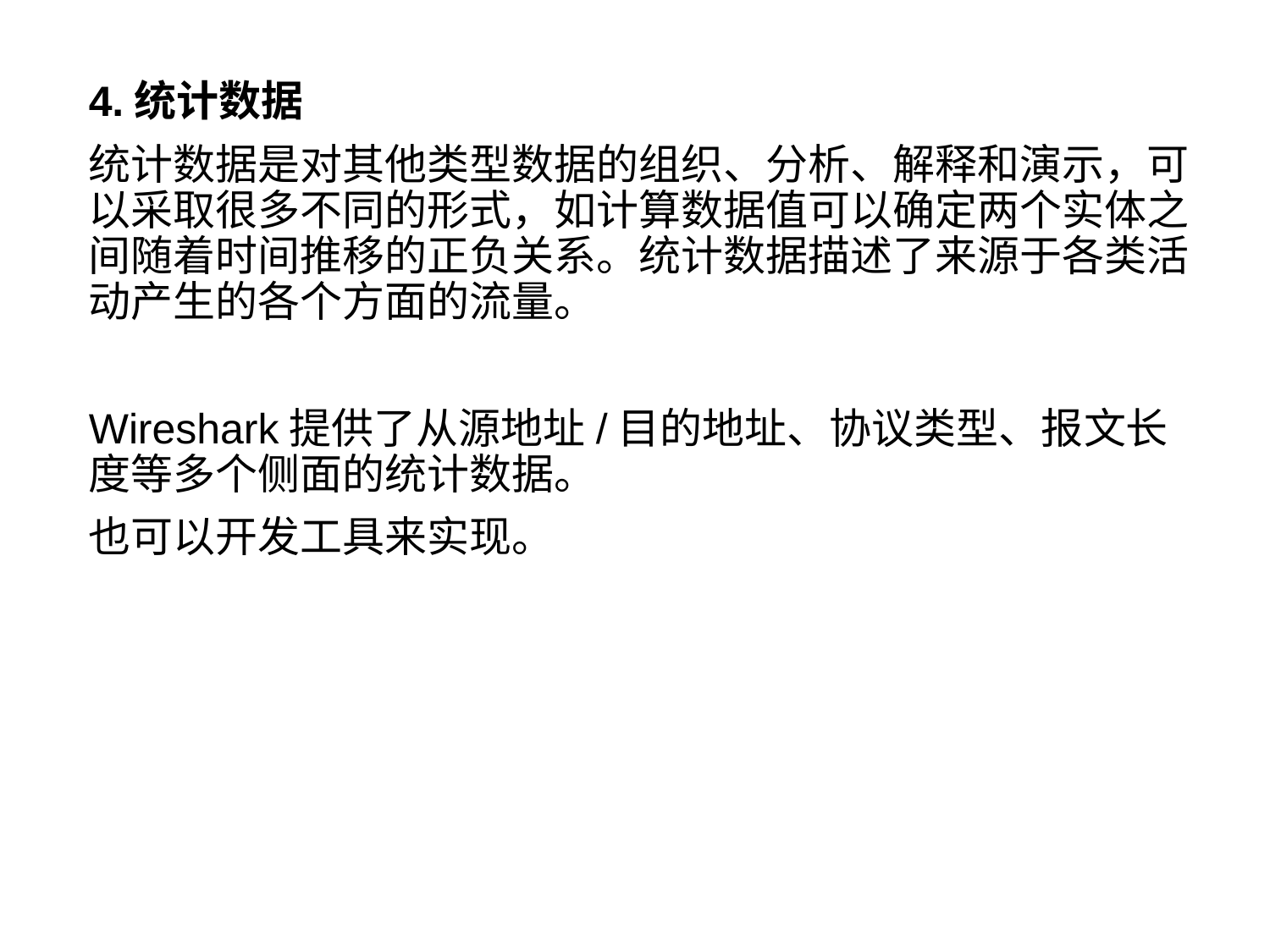

4.统计数据
统计数据是对其他类型数据的组织、分析、解释和演示，可以采取很多不同的形式，如计算数据值可以确定两个实体之间随着时间推移的正负关系。统计数据描述了来源于各类活动产生的各个方面的流量。

Wireshark提供了从源地址/目的地址、协议类型、报文长度等多个侧面的统计数据。
也可以开发工具来实现。